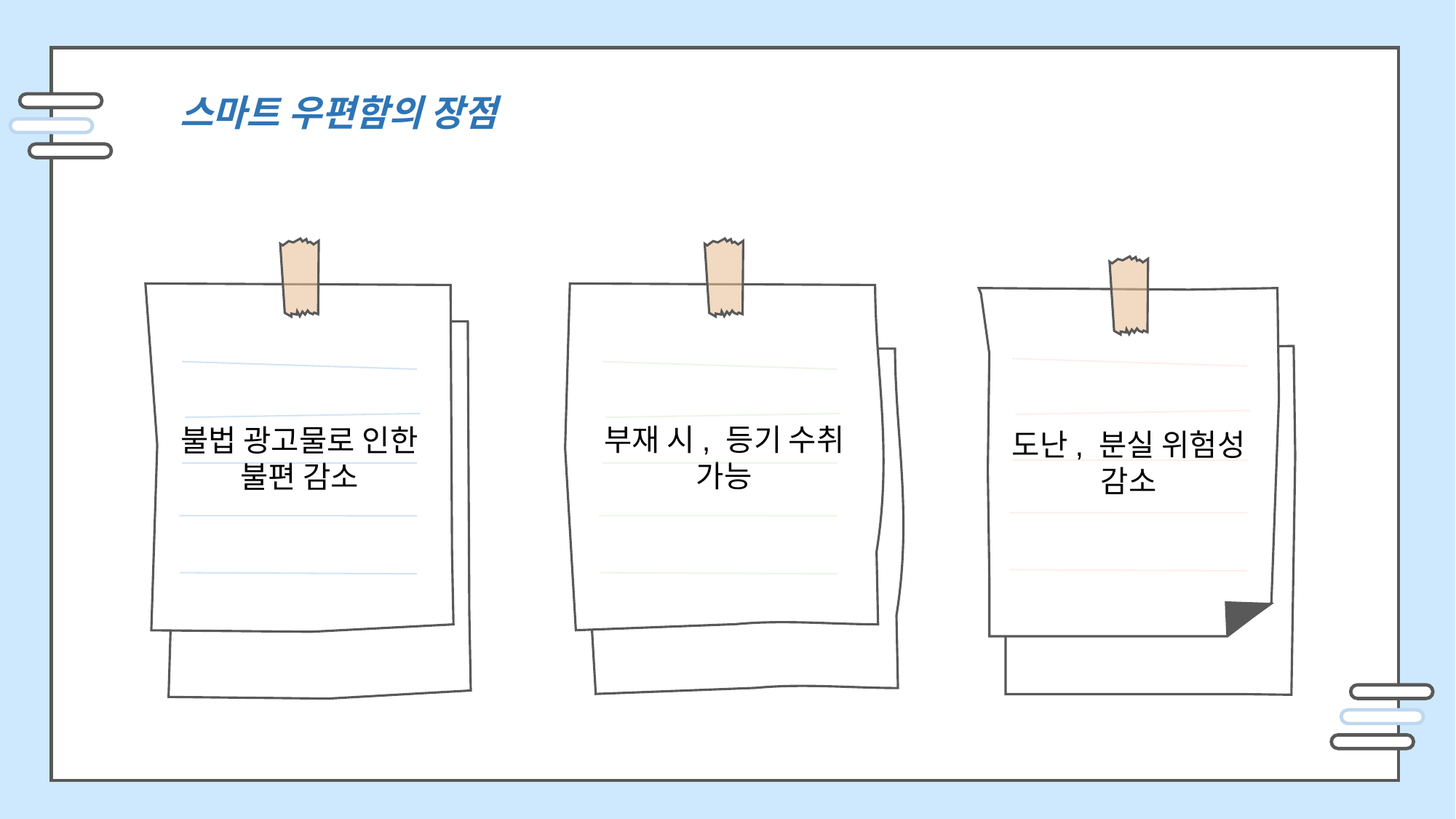

스마트 우편함의 장점

불법 광고물로 인한
불편 감소

부재 시, 등기 수취
가능

도난, 분실 위험성
감소